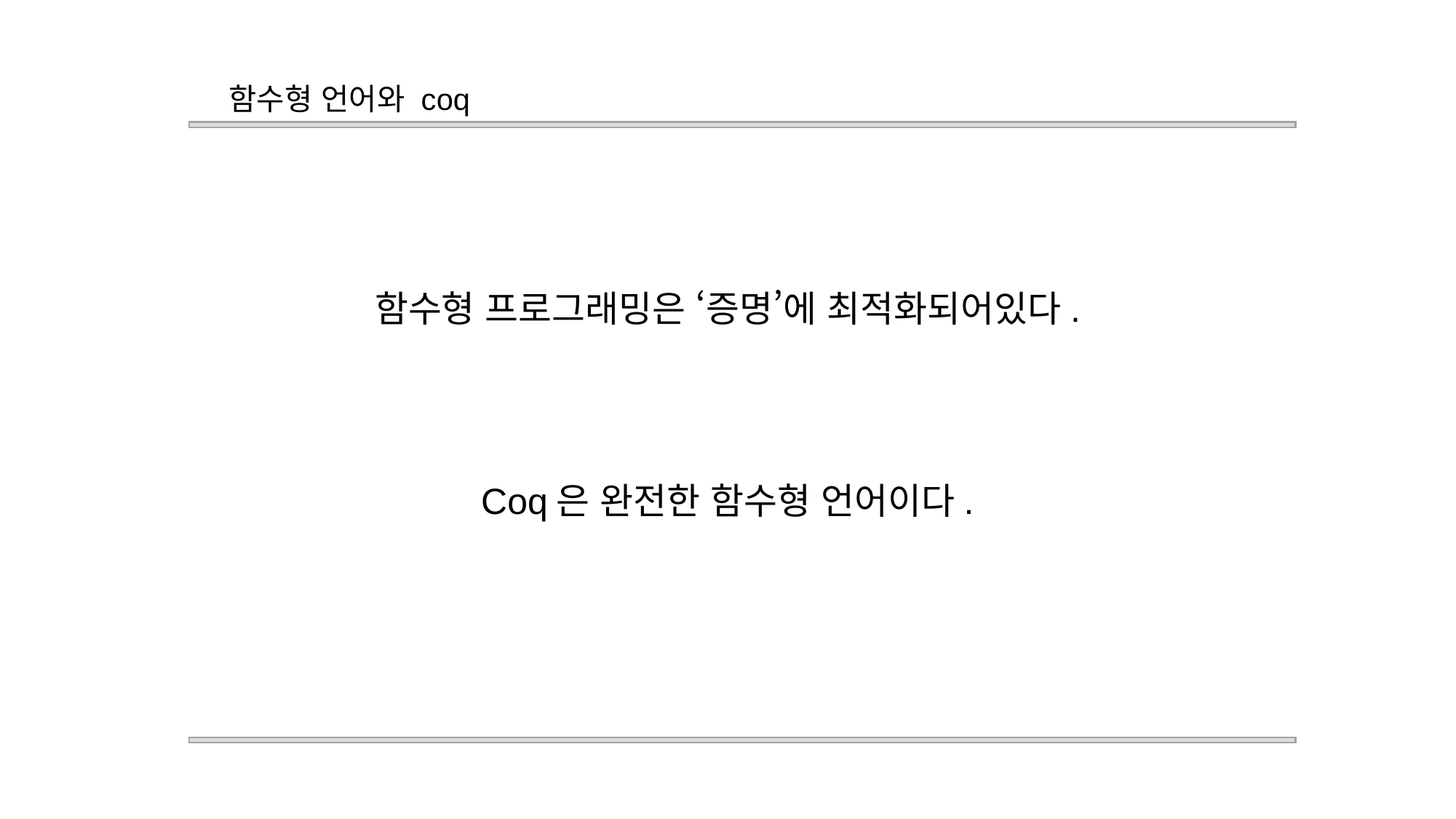

함수형 언어와 coq

함수형 프로그래밍은 ‘증명’에 최적화되어있다.
Coq은 완전한 함수형 언어이다.